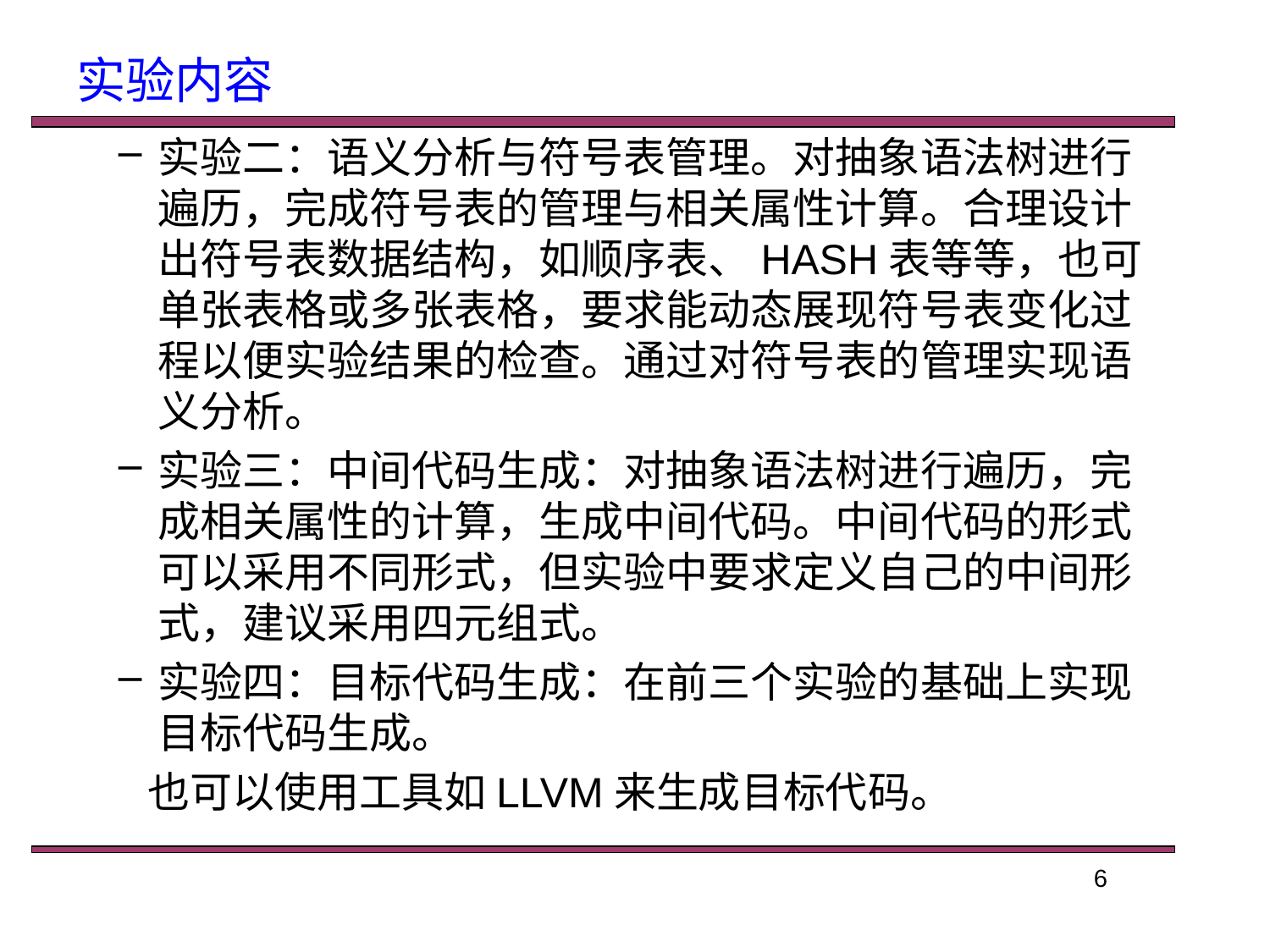

实验内容
实验二：语义分析与符号表管理。对抽象语法树进行遍历，完成符号表的管理与相关属性计算。合理设计出符号表数据结构，如顺序表、HASH表等等，也可单张表格或多张表格，要求能动态展现符号表变化过程以便实验结果的检查。通过对符号表的管理实现语义分析。
实验三：中间代码生成：对抽象语法树进行遍历，完成相关属性的计算，生成中间代码。中间代码的形式可以采用不同形式，但实验中要求定义自己的中间形式，建议采用四元组式。
实验四：目标代码生成：在前三个实验的基础上实现目标代码生成。
  也可以使用工具如LLVM来生成目标代码。

6